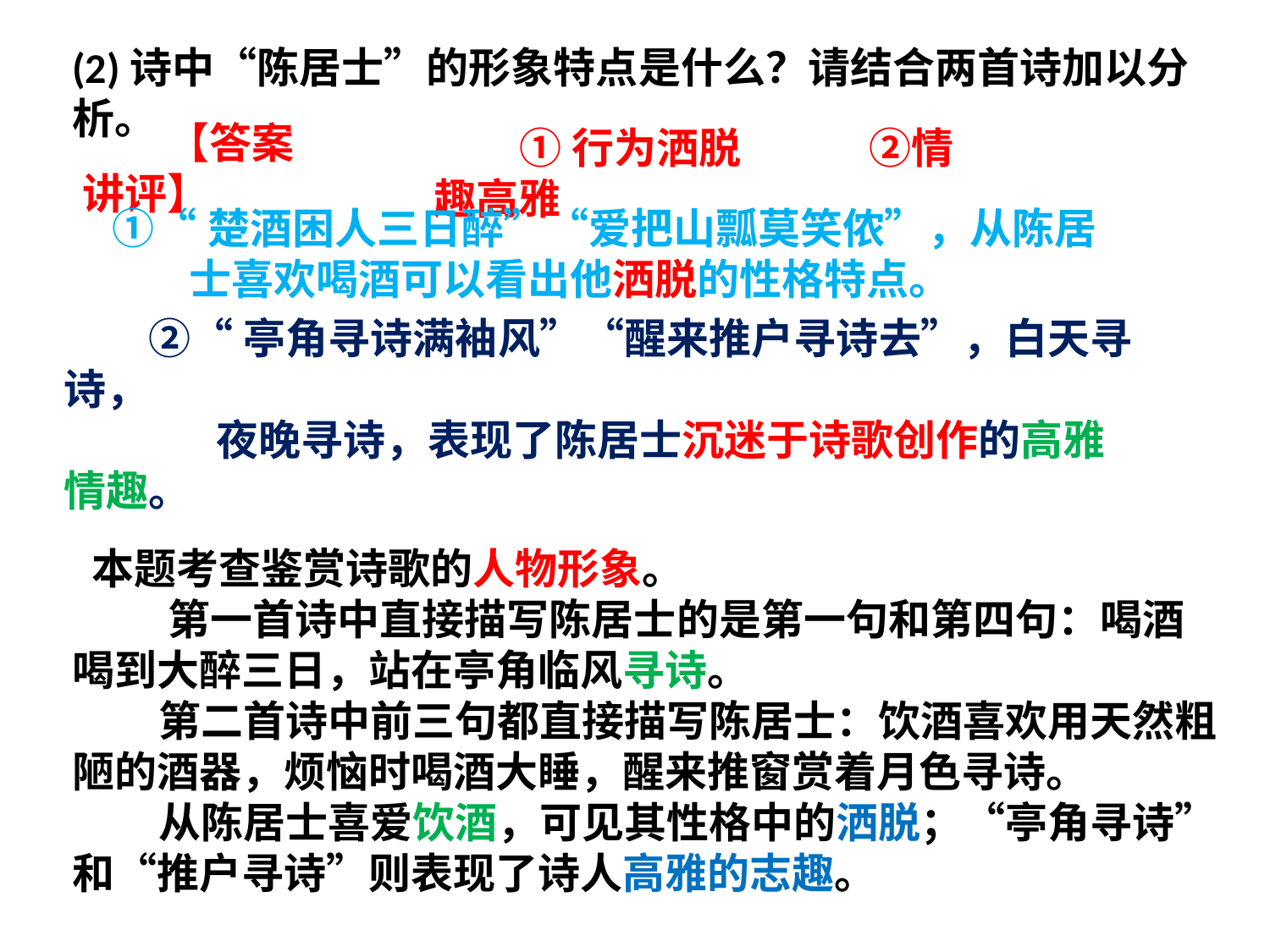

(2)诗中“陈居士”的形象特点是什么？请结合两首诗加以分析。
【答案讲评】
①行为洒脱　         ②情趣高雅
①“楚酒困人三日醉”“爱把山瓢莫笑侬”，从陈居
       士喜欢喝酒可以看出他洒脱的性格特点。
②“亭角寻诗满袖风”“醒来推户寻诗去”，白天寻诗，
      夜晚寻诗，表现了陈居士沉迷于诗歌创作的高雅情趣。
 本题考查鉴赏诗歌的人物形象。
         第一首诗中直接描写陈居士的是第一句和第四句：喝酒喝到大醉三日，站在亭角临风寻诗。
        第二首诗中前三句都直接描写陈居士：饮酒喜欢用天然粗陋的酒器，烦恼时喝酒大睡，醒来推窗赏着月色寻诗。
        从陈居士喜爱饮酒，可见其性格中的洒脱；“亭角寻诗”和“推户寻诗”则表现了诗人高雅的志趣。